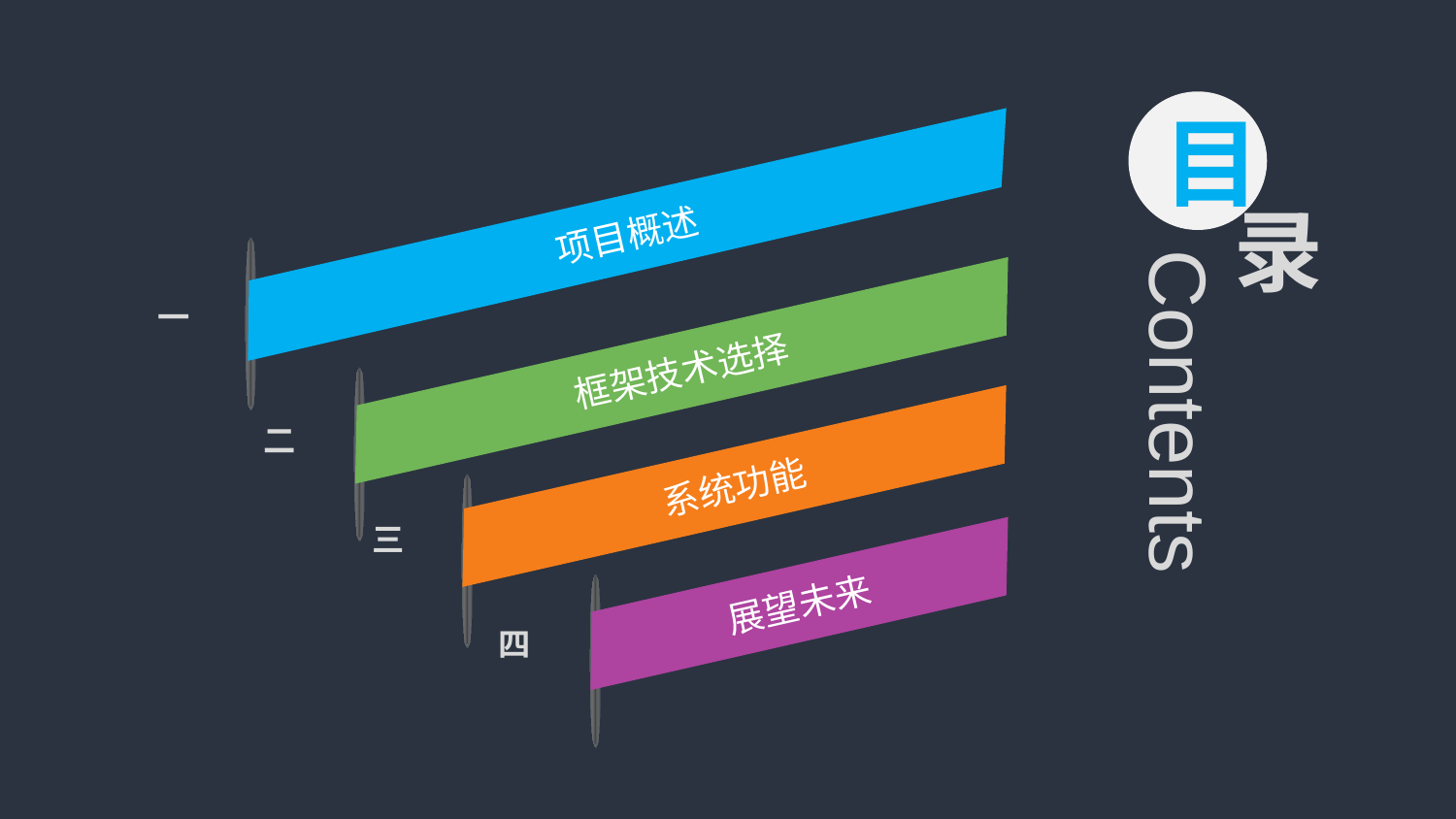

目
录
项目概述
一

Contents
框架技术选择
二

系统功能
三

展望未来
四